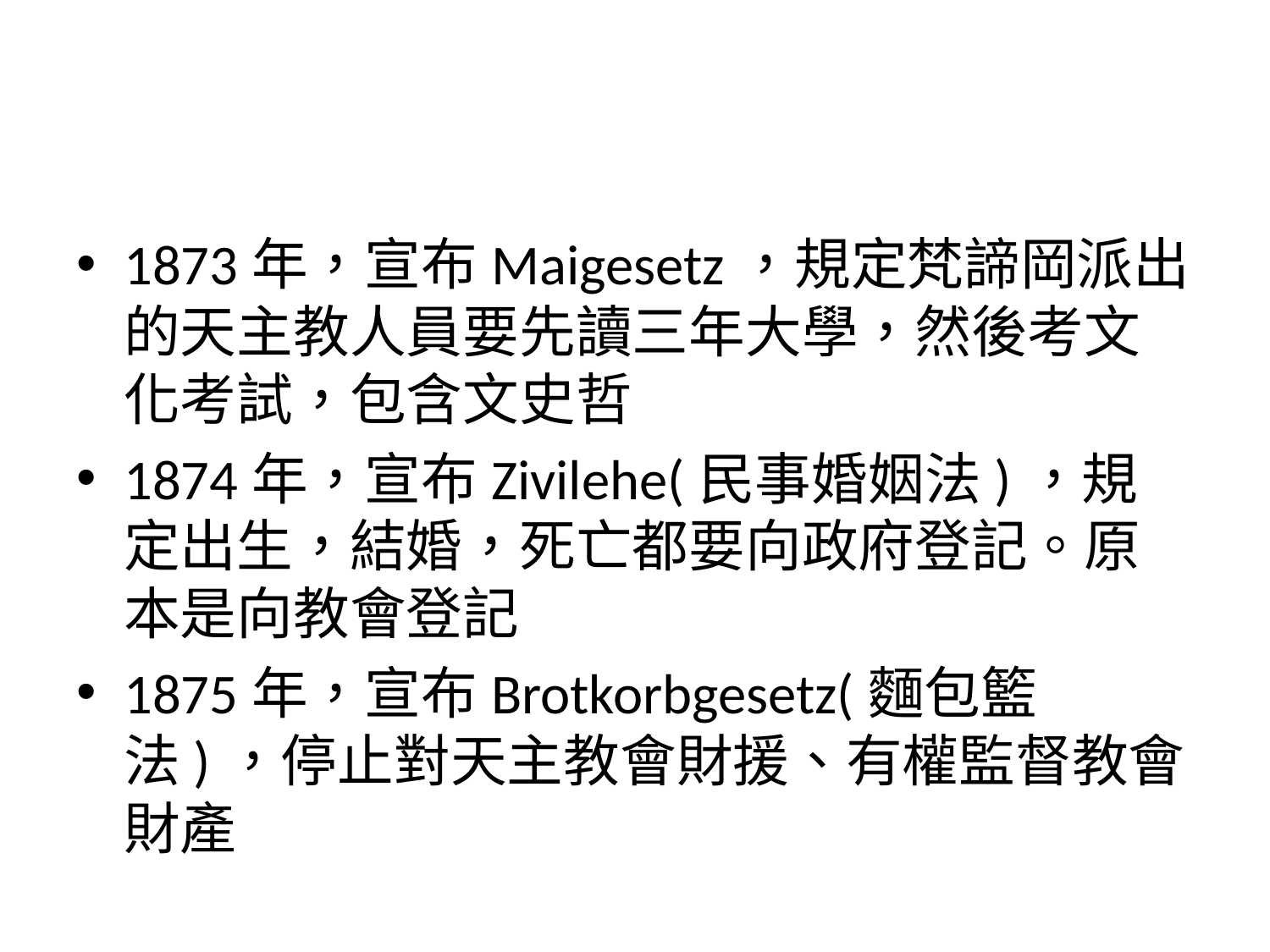

#
1873年，宣布Maigesetz，規定梵諦岡派出的天主教人員要先讀三年大學，然後考文化考試，包含文史哲
1874年，宣布Zivilehe(民事婚姻法)，規定出生，結婚，死亡都要向政府登記。原本是向教會登記
1875年，宣布Brotkorbgesetz(麵包籃法)，停止對天主教會財援、有權監督教會財產